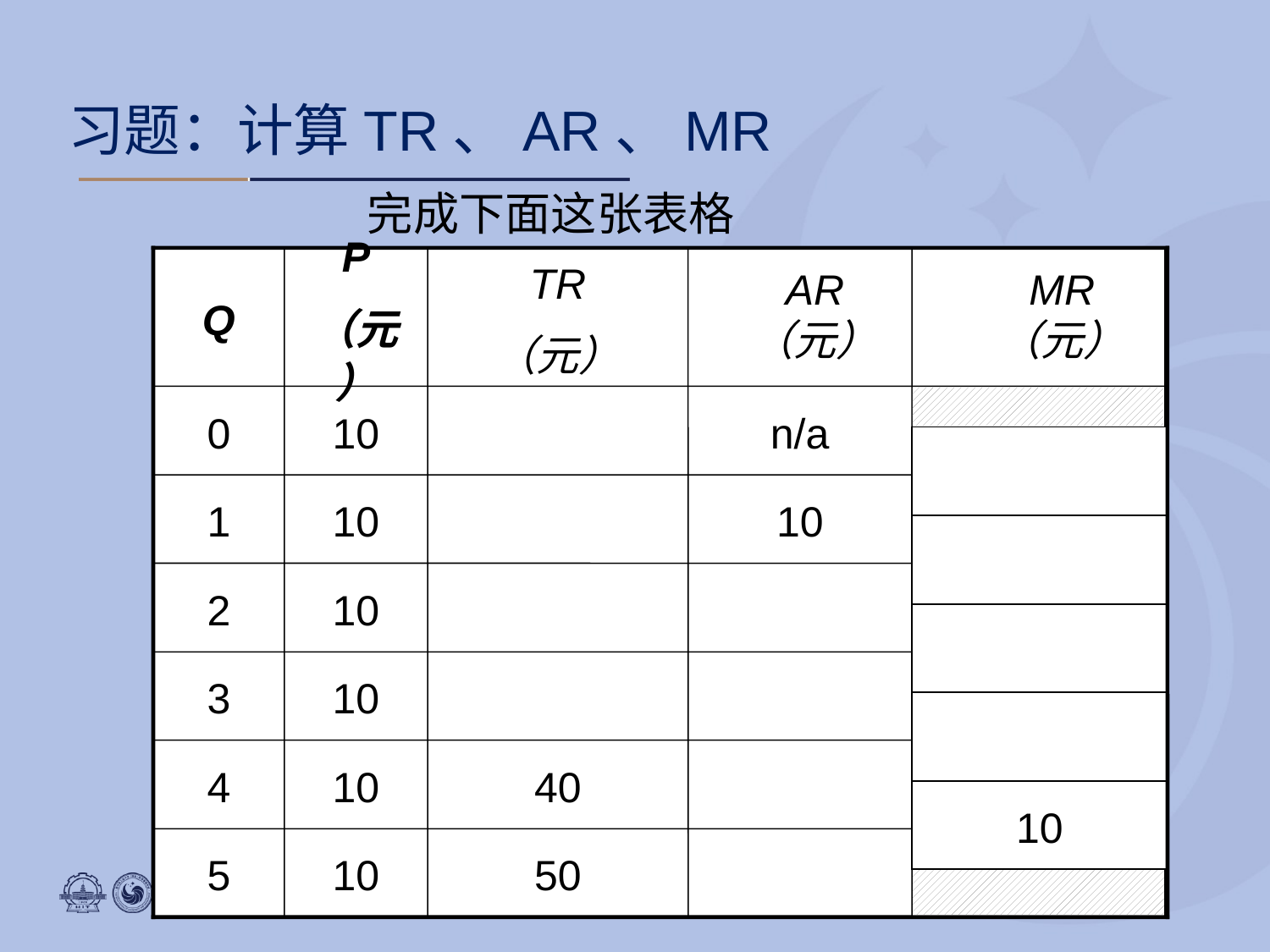

# 习题：计算TR、AR、MR
完成下面这张表格
Q

P
（元）

TR
（元）

AR
（元）
MR
（元）
0

10
n/a

1

10
10
2

10
3

10
4

10
40
10
5

10
50